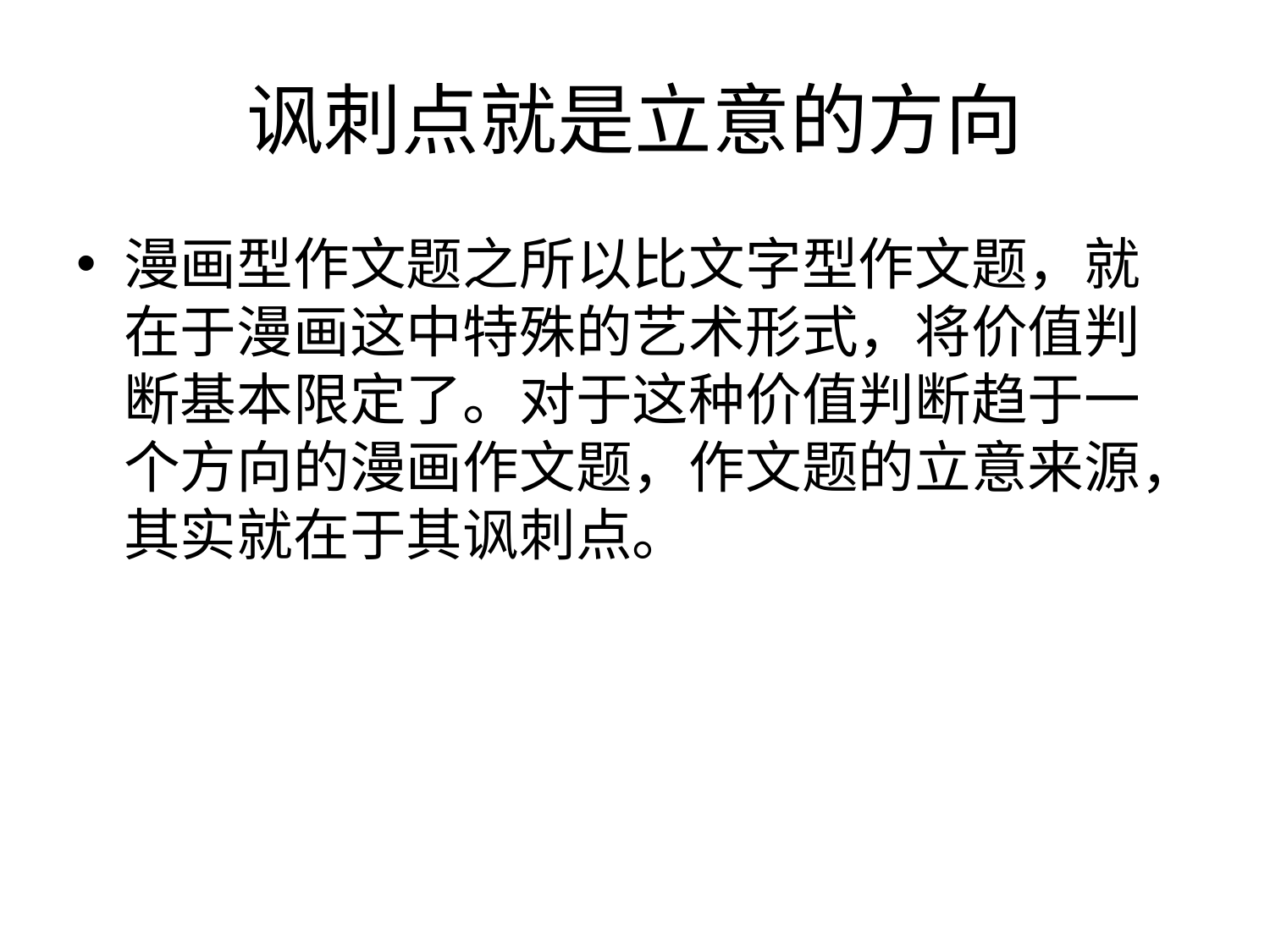

# 讽刺点就是立意的方向
漫画型作文题之所以比文字型作文题，就在于漫画这中特殊的艺术形式，将价值判断基本限定了。对于这种价值判断趋于一个方向的漫画作文题，作文题的立意来源，其实就在于其讽刺点。